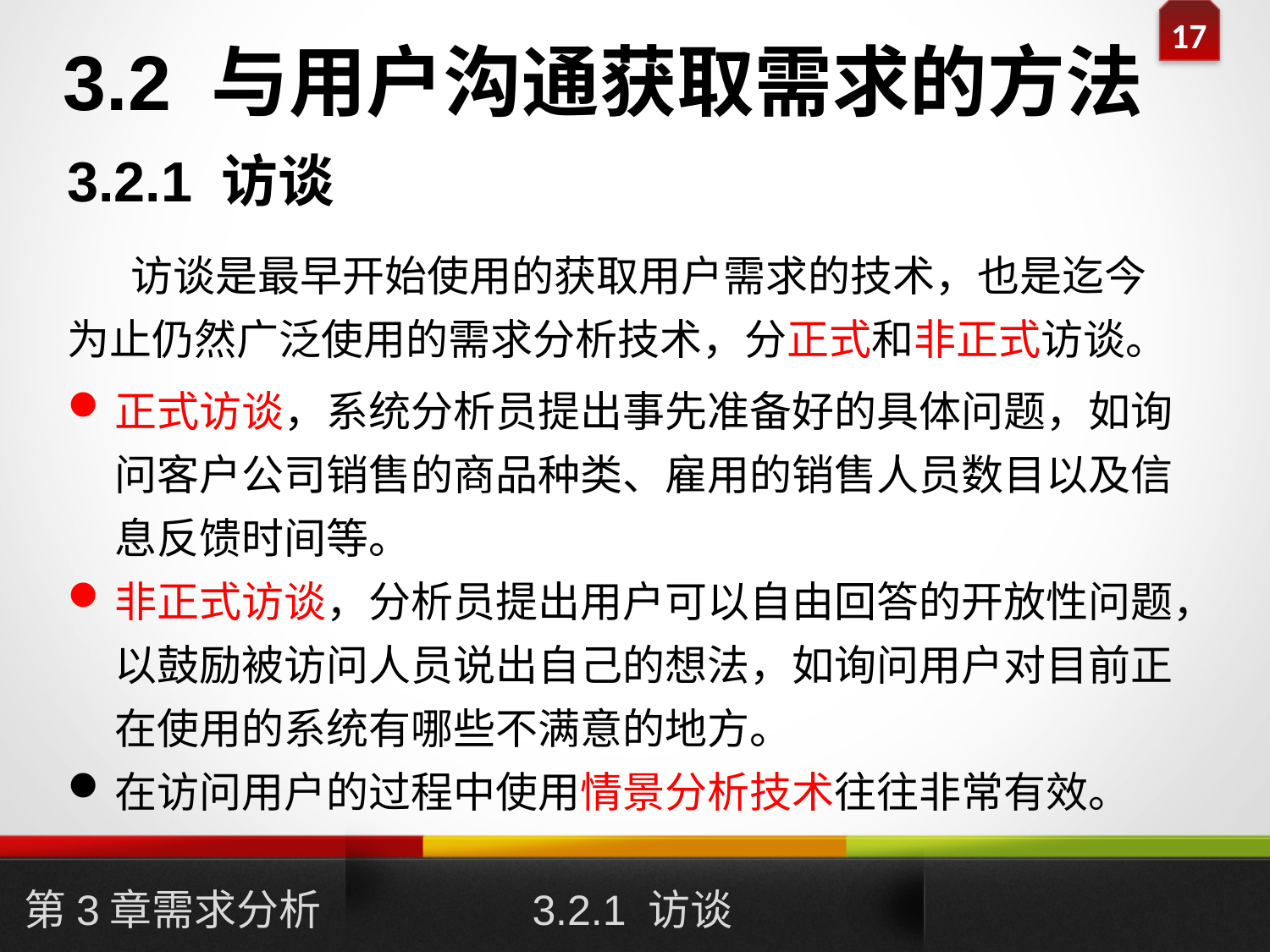

# 3.2 与用户沟通获取需求的方法
3.2.1 访谈
访谈是最早开始使用的获取用户需求的技术，也是迄今为止仍然广泛使用的需求分析技术，分正式和非正式访谈。
正式访谈，系统分析员提出事先准备好的具体问题，如询问客户公司销售的商品种类、雇用的销售人员数目以及信息反馈时间等。
非正式访谈，分析员提出用户可以自由回答的开放性问题，以鼓励被访问人员说出自己的想法，如询问用户对目前正在使用的系统有哪些不满意的地方。
在访问用户的过程中使用情景分析技术往往非常有效。
第3章需求分析
3.2.1 访谈